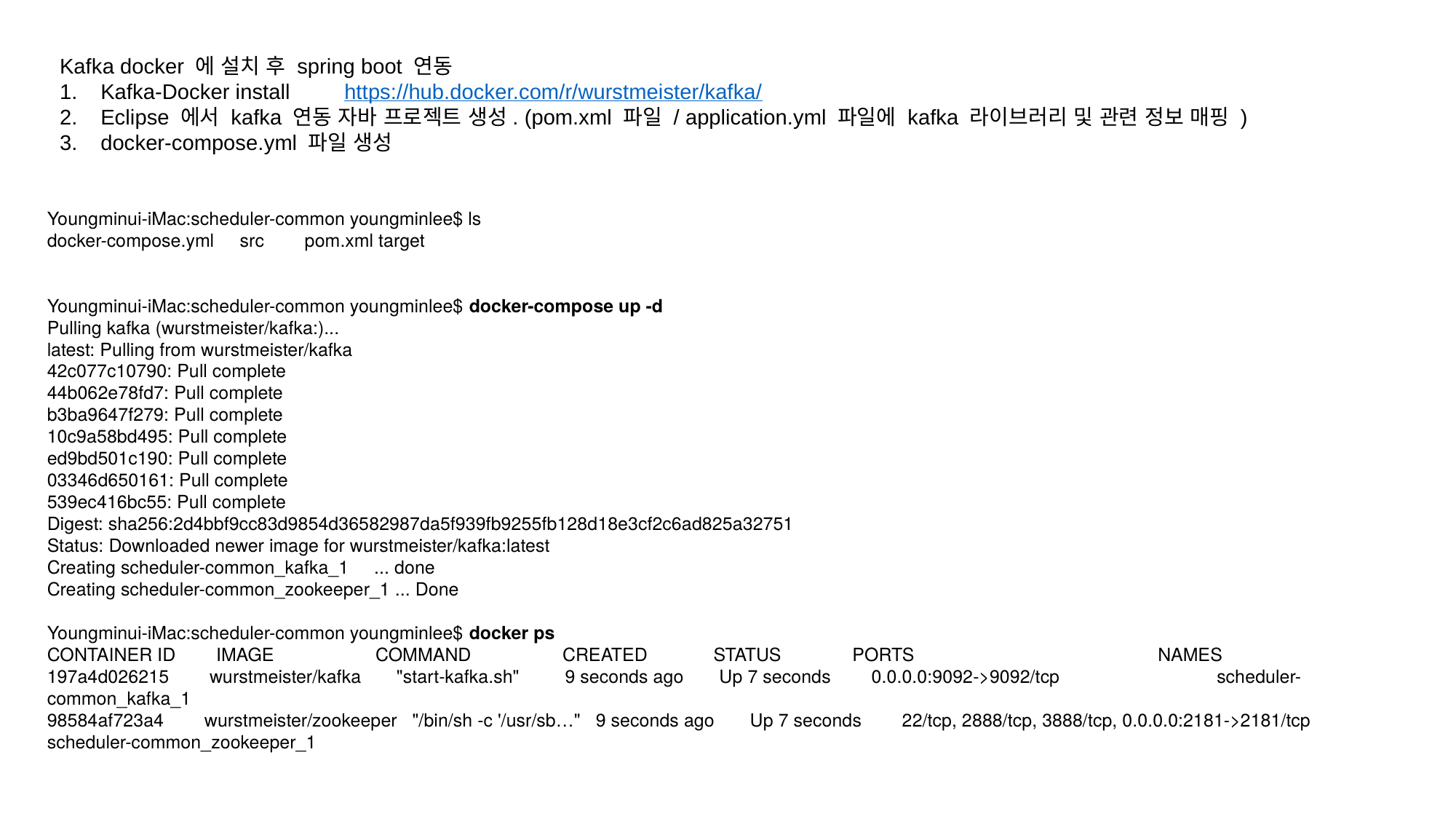

Kafka docker 에 설치 후 spring boot 연동
Kafka-Docker install         https://hub.docker.com/r/wurstmeister/kafka/
Eclipse 에서 kafka 연동 자바 프로젝트 생성. (pom.xml 파일 / application.yml 파일에 kafka 라이브러리 및 관련 정보 매핑 )
docker-compose.yml 파일 생성
Youngminui-iMac:scheduler-common youngminlee$ ls
docker-compose.yml     src        pom.xml target

Youngminui-iMac:scheduler-common youngminlee$ docker-compose up -d
Pulling kafka (wurstmeister/kafka:)...
latest: Pulling from wurstmeister/kafka
42c077c10790: Pull complete
44b062e78fd7: Pull complete
b3ba9647f279: Pull complete
10c9a58bd495: Pull complete
ed9bd501c190: Pull complete
03346d650161: Pull complete
539ec416bc55: Pull complete
Digest: sha256:2d4bbf9cc83d9854d36582987da5f939fb9255fb128d18e3cf2c6ad825a32751
Status: Downloaded newer image for wurstmeister/kafka:latest
Creating scheduler-common_kafka_1     ... done
Creating scheduler-common_zookeeper_1 ... Done

Youngminui-iMac:scheduler-common youngminlee$ docker ps
CONTAINER ID        IMAGE                    COMMAND                  CREATED             STATUS              PORTS                                                NAMES
197a4d026215        wurstmeister/kafka       "start-kafka.sh"         9 seconds ago       Up 7 seconds        0.0.0.0:9092->9092/tcp                               scheduler-common_kafka_1
98584af723a4        wurstmeister/zookeeper   "/bin/sh -c '/usr/sb…"   9 seconds ago       Up 7 seconds        22/tcp, 2888/tcp, 3888/tcp, 0.0.0.0:2181->2181/tcp   scheduler-common_zookeeper_1